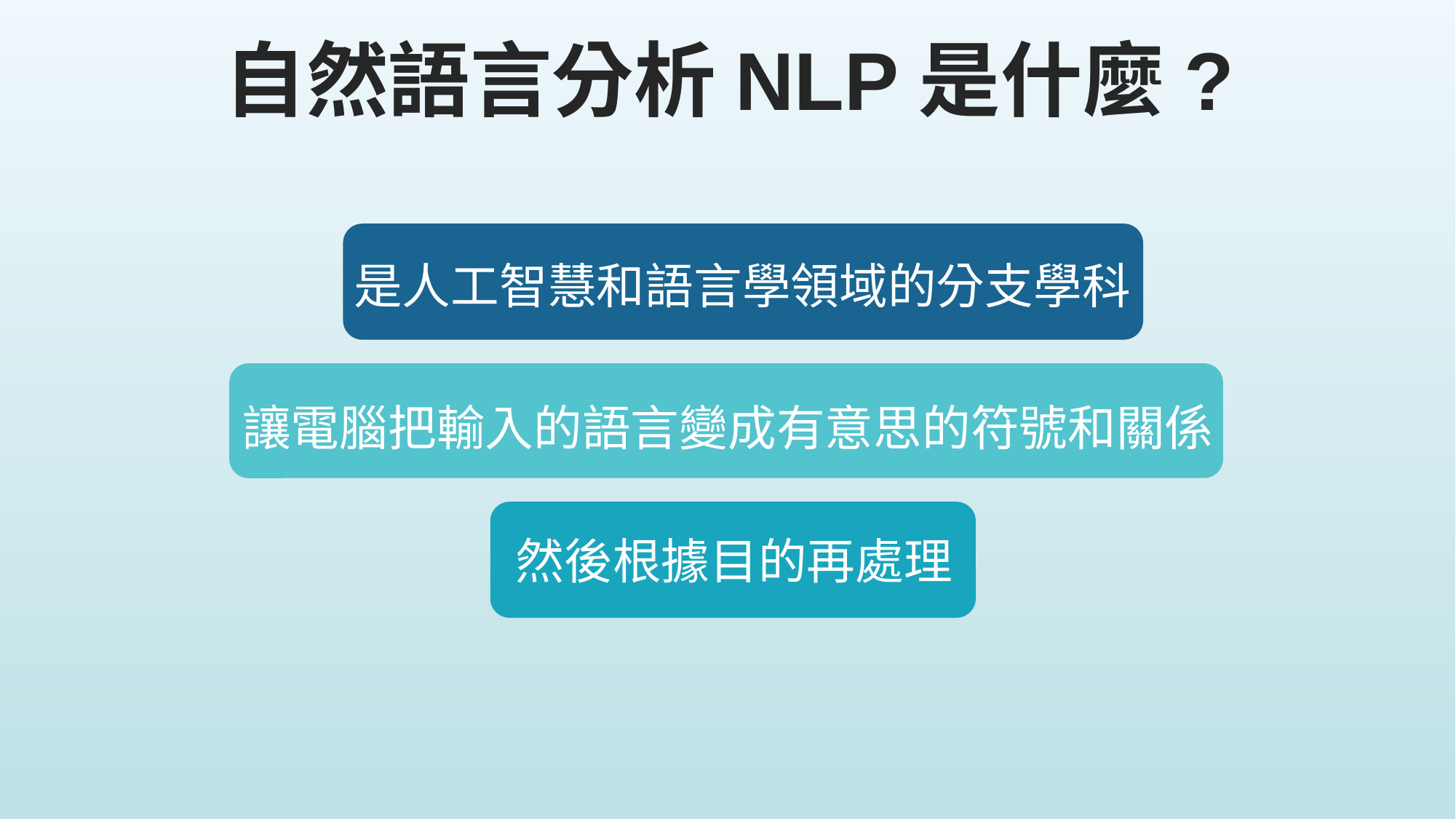

自然語言分析NLP是什麼?

是人工智慧和語言學領域的分支學科

讓電腦把輸入的語言變成有意思的符號和關係

然後根據目的再處理